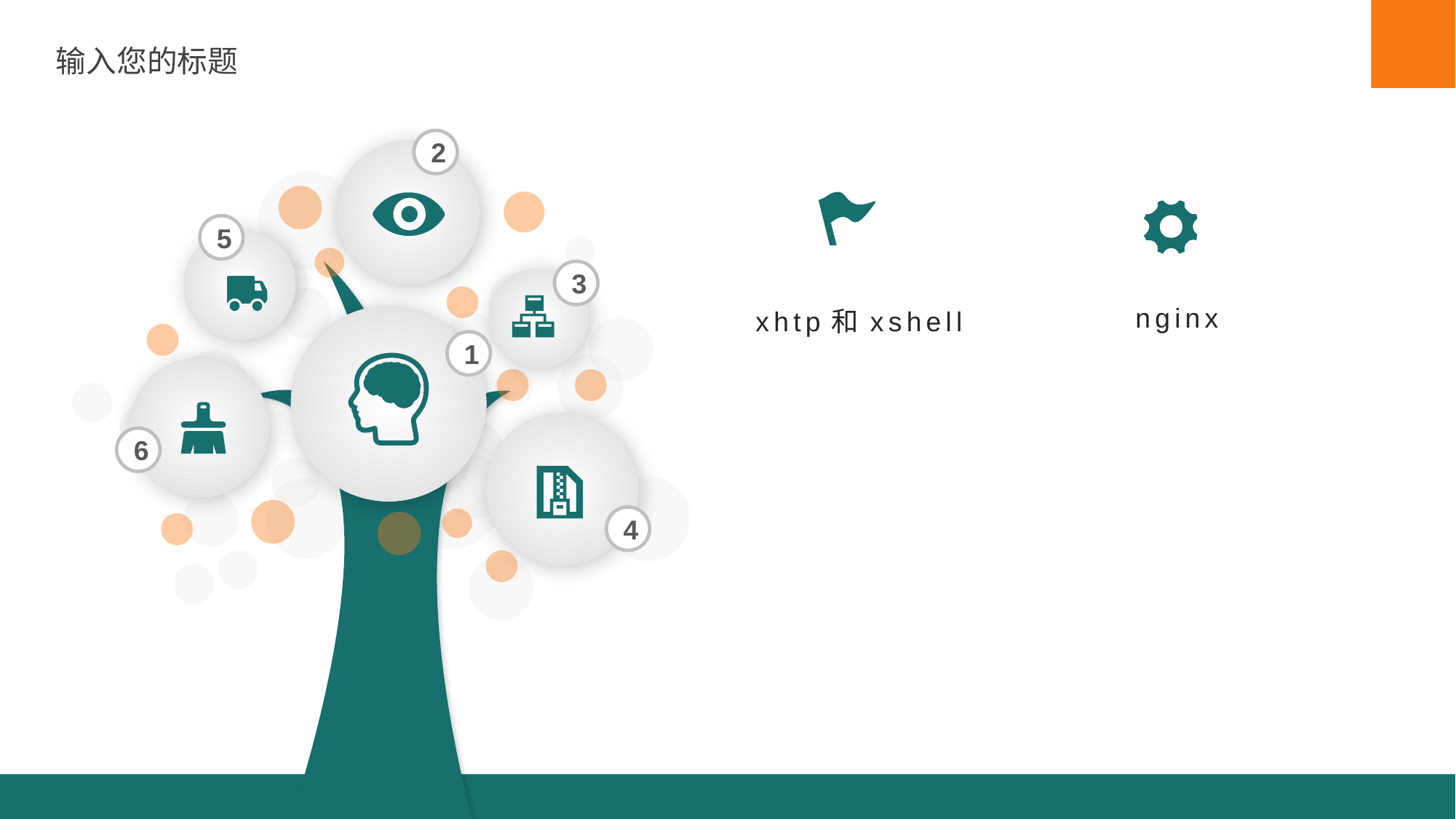

输入您的标题
2

5

3

nginx

xhtp和xshell

1

6

4